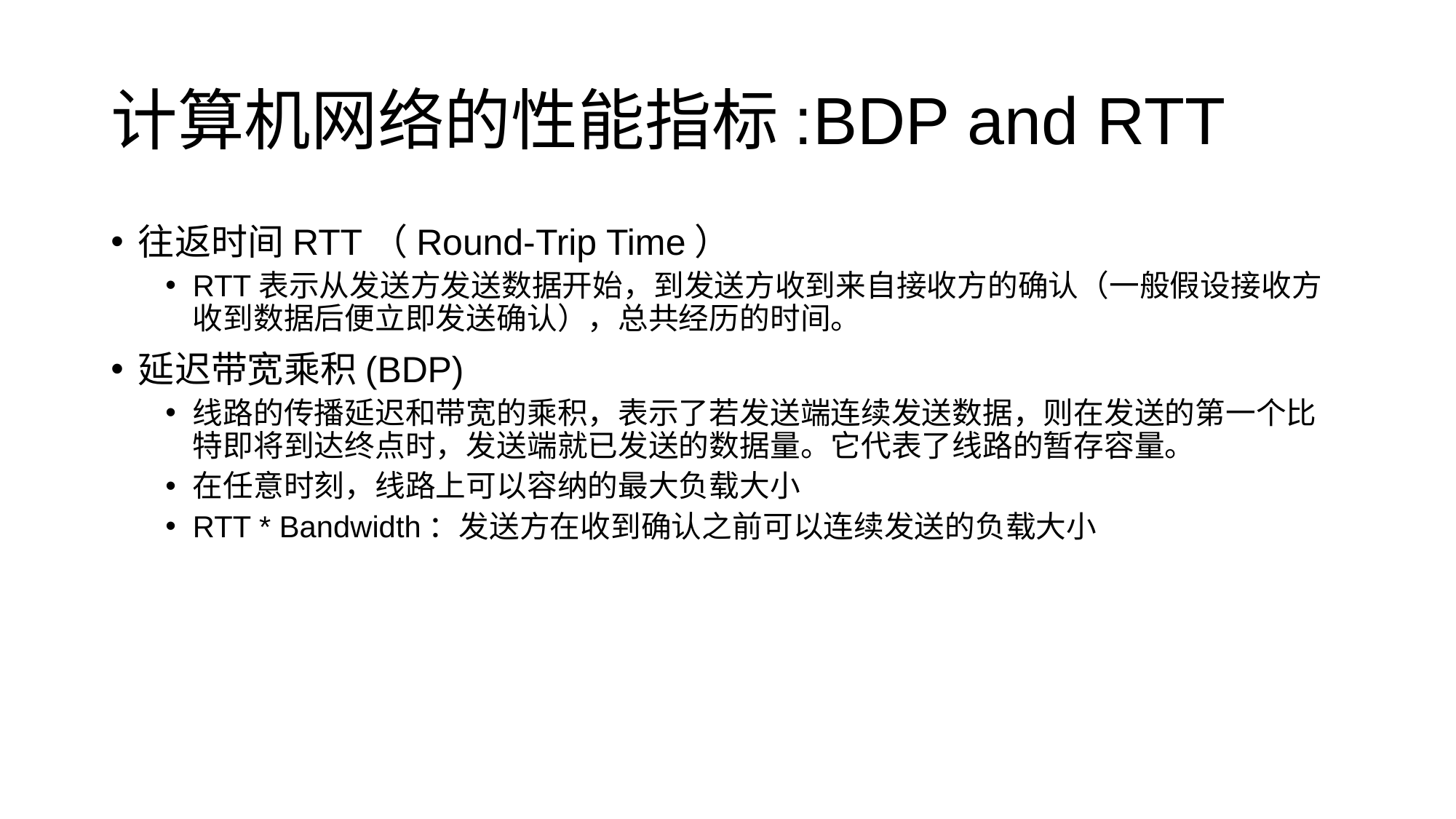

# 计算机网络的性能指标:BDP and RTT
往返时间RTT（Round-Trip Time）
RTT表示从发送方发送数据开始，到发送方收到来自接收方的确认（一般假设接收方收到数据后便立即发送确认），总共经历的时间。
延迟带宽乘积(BDP)
线路的传播延迟和带宽的乘积，表示了若发送端连续发送数据，则在发送的第一个比特即将到达终点时，发送端就已发送的数据量。它代表了线路的暂存容量。
在任意时刻，线路上可以容纳的最大负载大小
RTT * Bandwidth：发送方在收到确认之前可以连续发送的负载大小